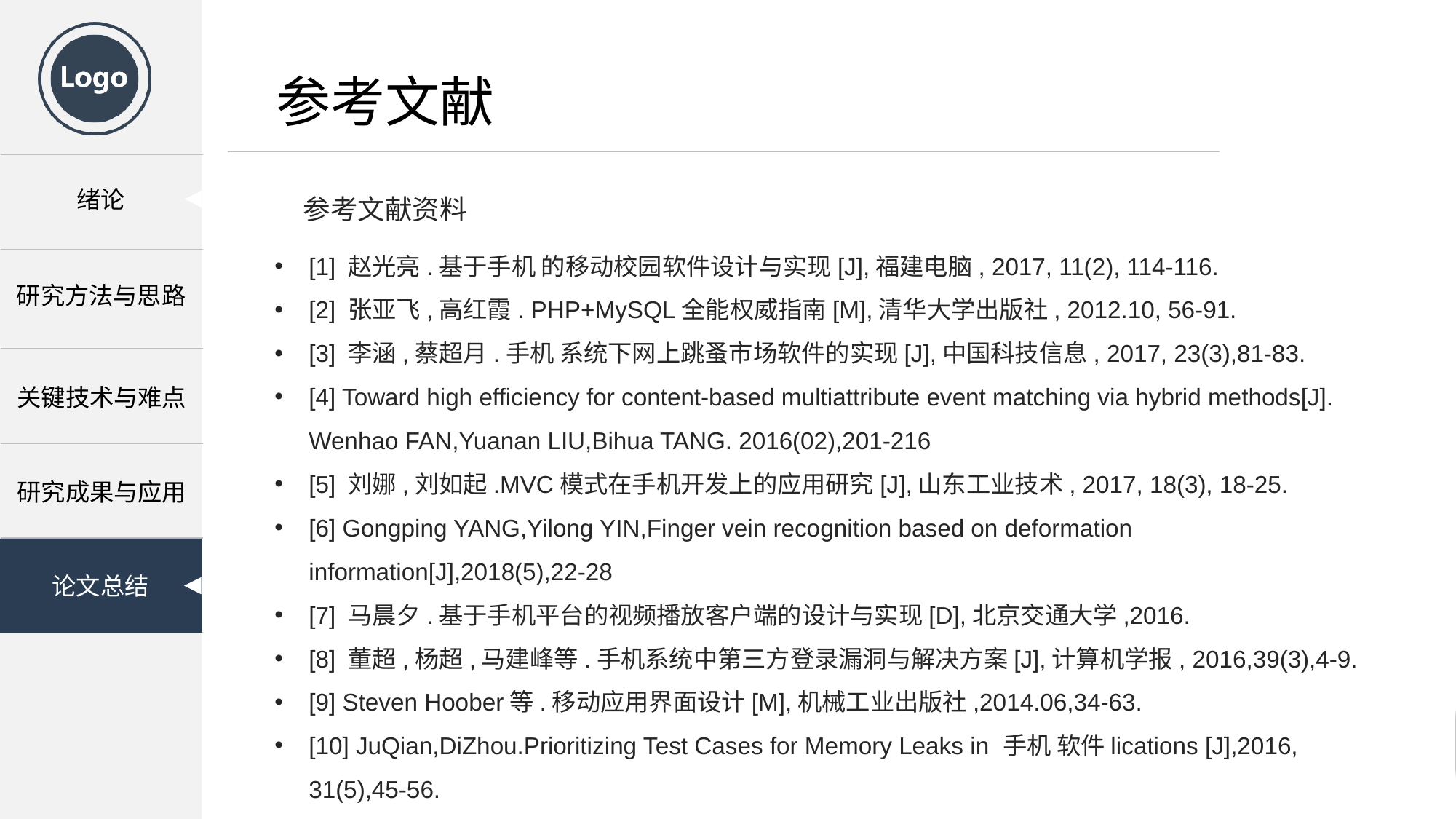

参考文献
参考文献资料
[1] 赵光亮.基于手机 的移动校园软件设计与实现[J],福建电脑, 2017, 11(2), 114-116.
[2] 张亚飞,高红霞. PHP+MySQL全能权威指南[M],清华大学出版社, 2012.10, 56-91.
[3] 李涵,蔡超月.手机 系统下网上跳蚤市场软件的实现[J],中国科技信息, 2017, 23(3),81-83.
[4] Toward high efficiency for content-based multiattribute event matching via hybrid methods[J]. Wenhao FAN,Yuanan LIU,Bihua TANG. 2016(02),201-216
[5] 刘娜,刘如起.MVC模式在手机开发上的应用研究[J],山东工业技术, 2017, 18(3), 18-25.
[6] Gongping YANG,Yilong YIN,Finger vein recognition based on deformation information[J],2018(5),22-28
[7] 马晨夕.基于手机平台的视频播放客户端的设计与实现[D],北京交通大学,2016.
[8] 董超,杨超,马建峰等.手机系统中第三方登录漏洞与解决方案[J],计算机学报, 2016,39(3),4-9.
[9] Steven Hoober等.移动应用界面设计[M],机械工业出版社,2014.06,34-63.
[10] JuQian,DiZhou.Prioritizing Test Cases for Memory Leaks in 手机 软件lications [J],2016, 31(5),45-56.